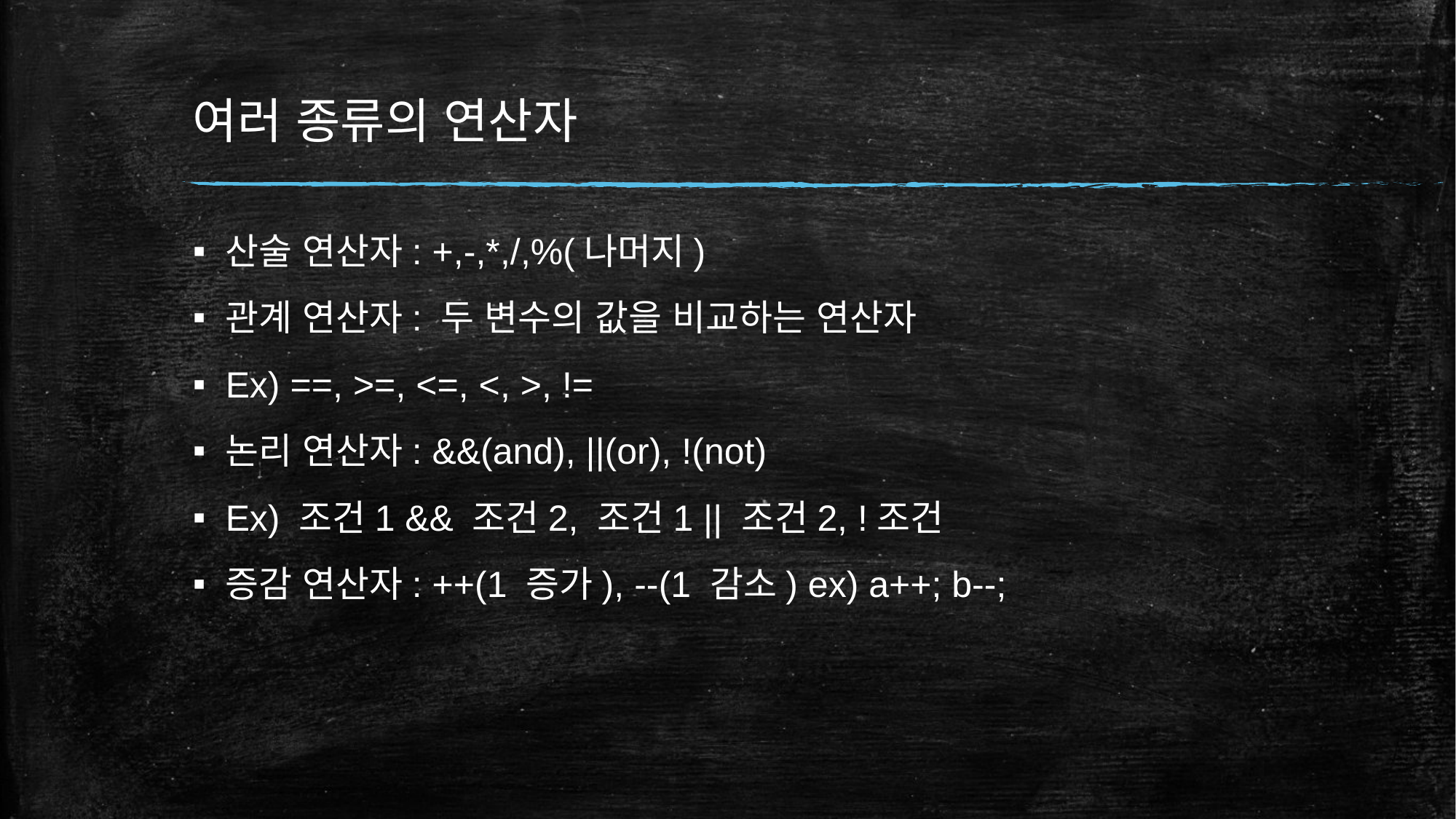

# 여러 종류의 연산자
산술 연산자: +,-,*,/,%(나머지)
관계 연산자: 두 변수의 값을 비교하는 연산자
Ex) ==, >=, <=, <, >, !=
논리 연산자: &&(and), ||(or), !(not)
Ex) 조건1 && 조건2, 조건1 || 조건2, !조건
증감 연산자: ++(1 증가), --(1 감소) ex) a++; b--;